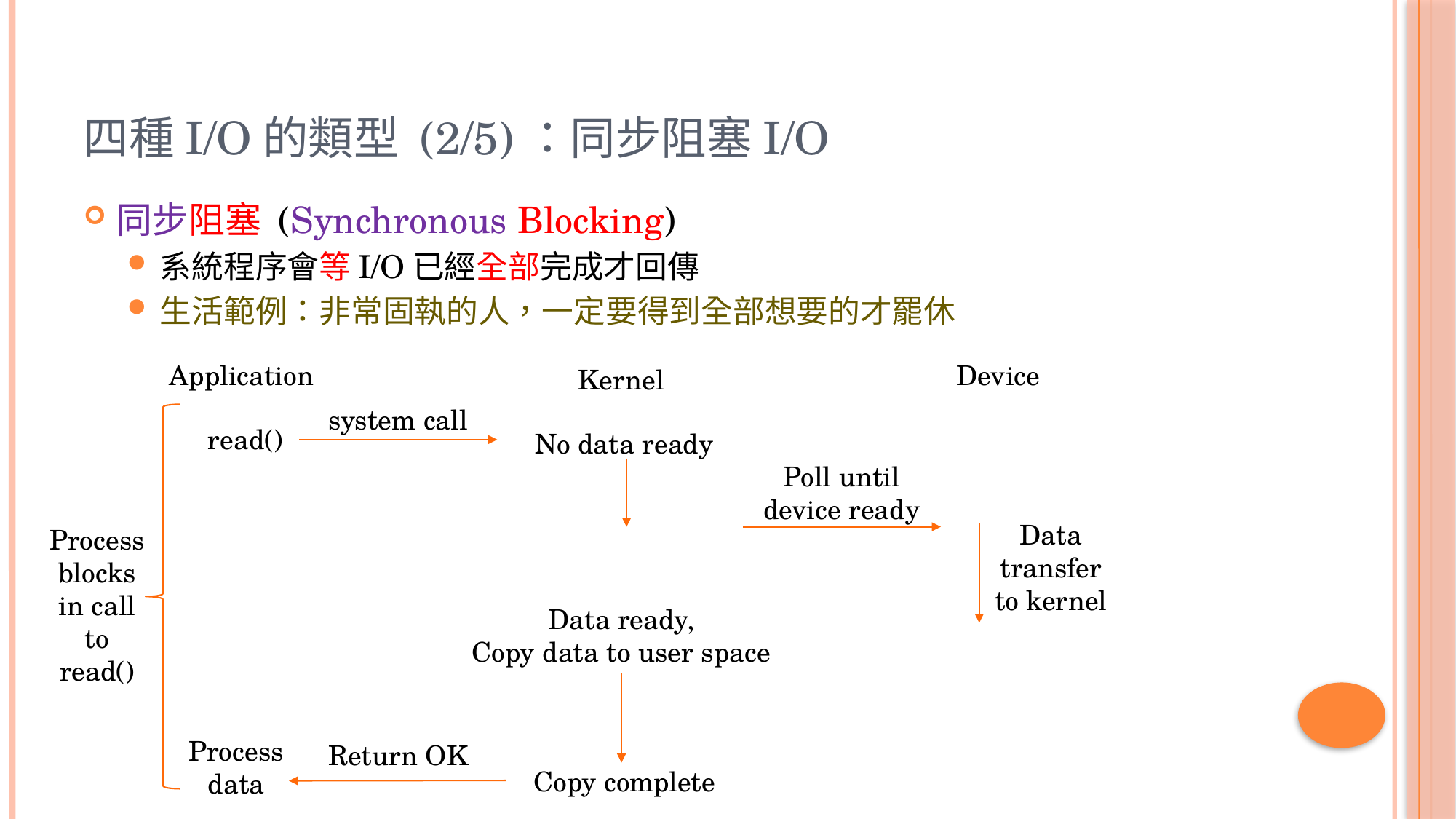

# 四種I/O的類型 (2/5)：同步阻塞I/O
同步阻塞 (Synchronous Blocking)
系統程序會等I/O已經全部完成才回傳
生活範例：非常固執的人，一定要得到全部想要的才罷休
Application
Device
Kernel
system call

read()
No data ready
Poll until device ready
Data transfer to kernel
Process blocks in call to read()
Data ready,
Copy data to user space
Process data
Return OK
Copy complete